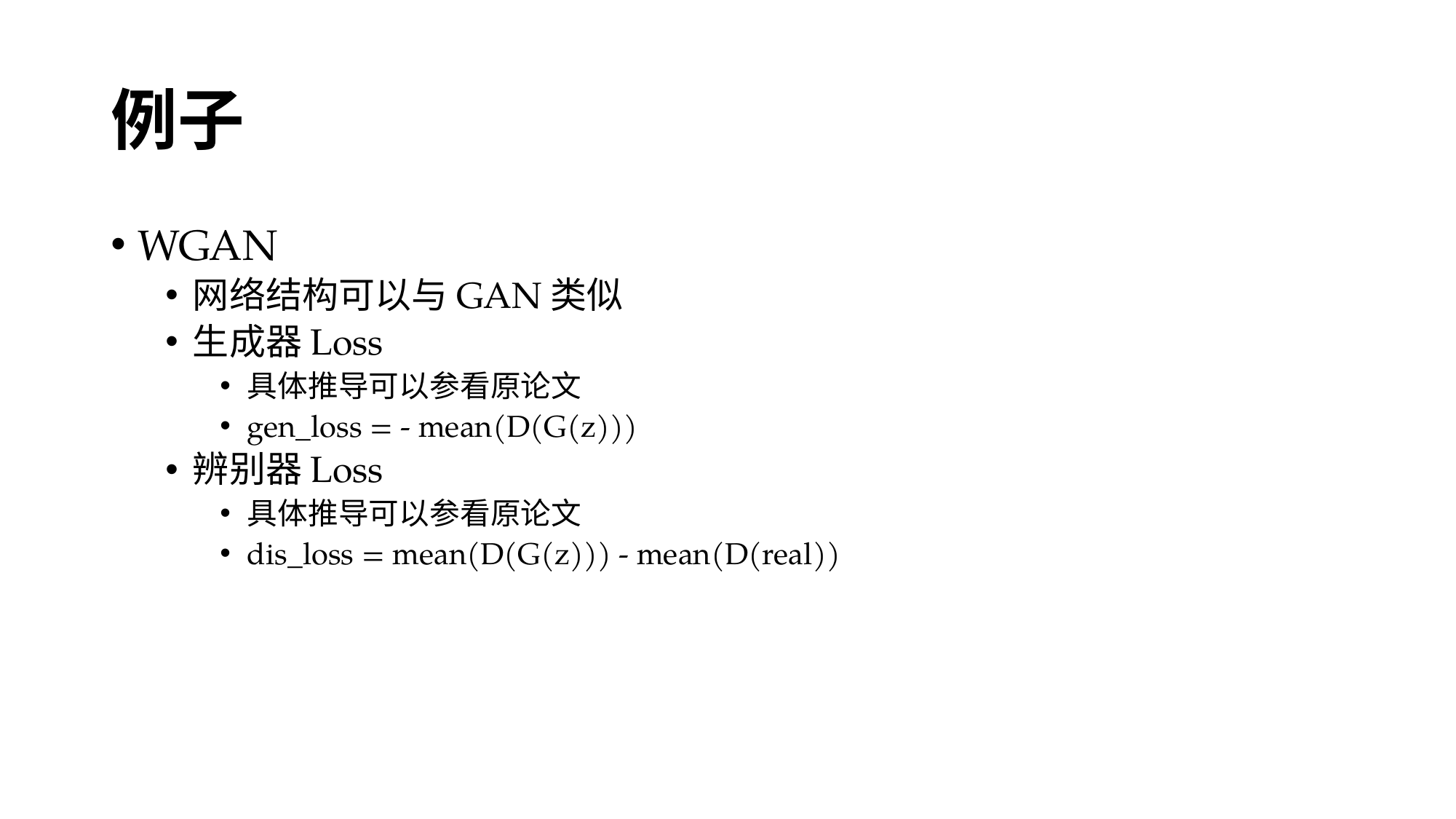

# 例子
WGAN
网络结构可以与GAN类似
生成器Loss
具体推导可以参看原论文
gen_loss = - mean(D(G(z)))
辨别器Loss
具体推导可以参看原论文
dis_loss = mean(D(G(z))) - mean(D(real))